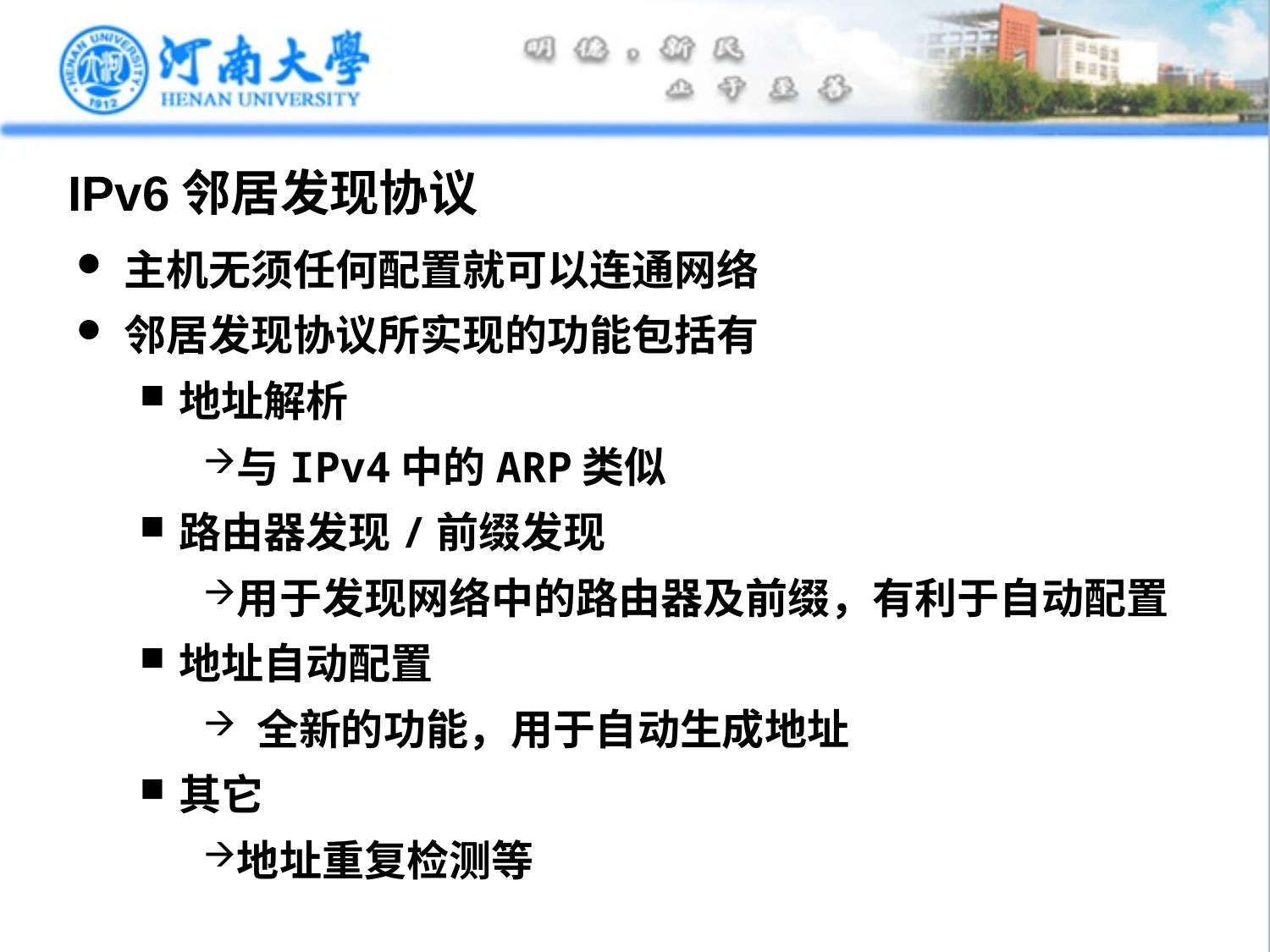

# IPv6邻居发现协议
主机无须任何配置就可以连通网络
邻居发现协议所实现的功能包括有
地址解析
与IPv4中的ARP类似
路由器发现/前缀发现
用于发现网络中的路由器及前缀，有利于自动配置
地址自动配置
 全新的功能，用于自动生成地址
其它
地址重复检测等